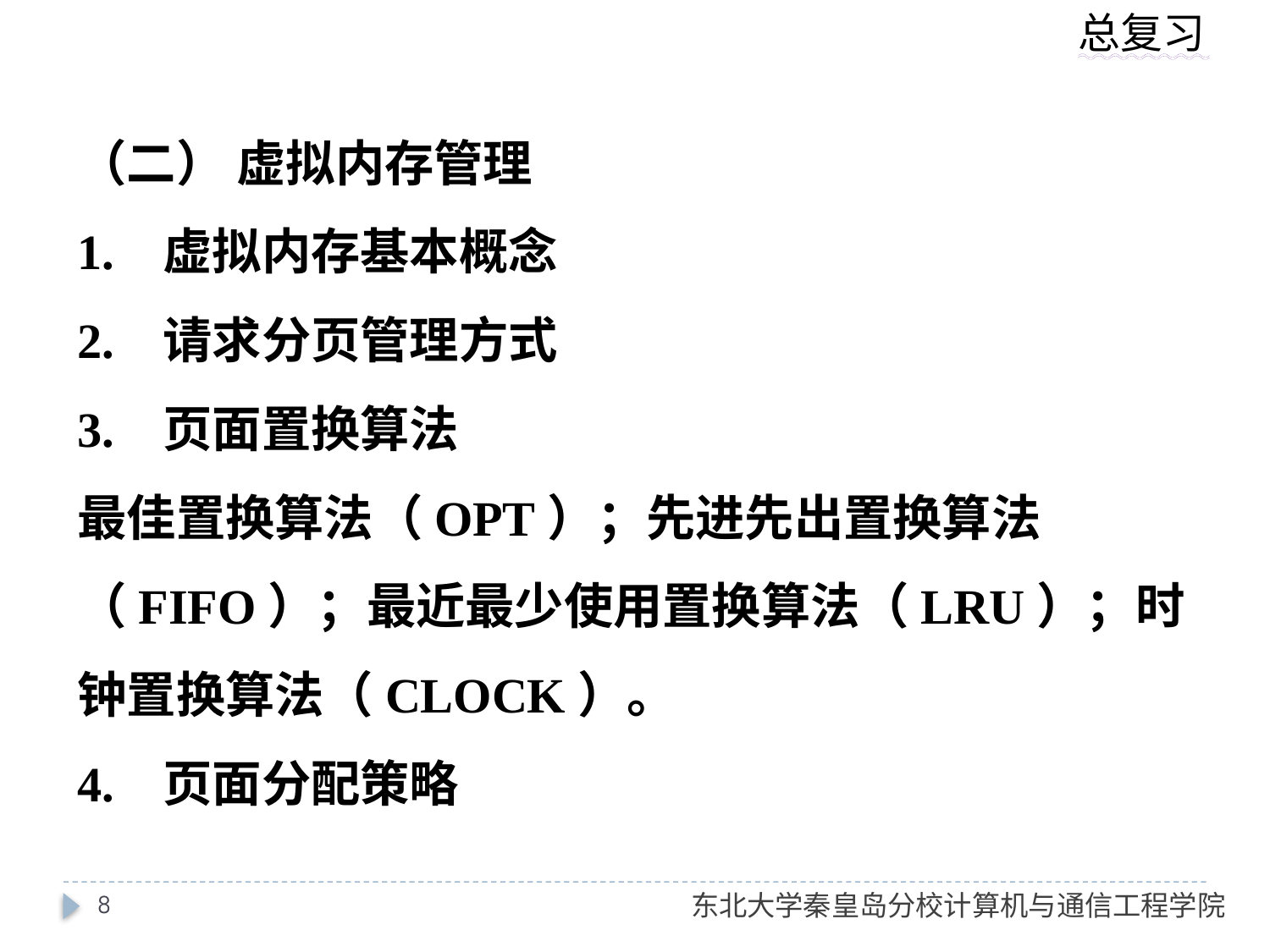

（二） 虚拟内存管理
1.   虚拟内存基本概念
2.   请求分页管理方式
3.   页面置换算法
最佳置换算法（OPT）；先进先出置换算法（FIFO）；最近最少使用置换算法（LRU）；时钟置换算法（CLOCK）。
4.   页面分配策略
8